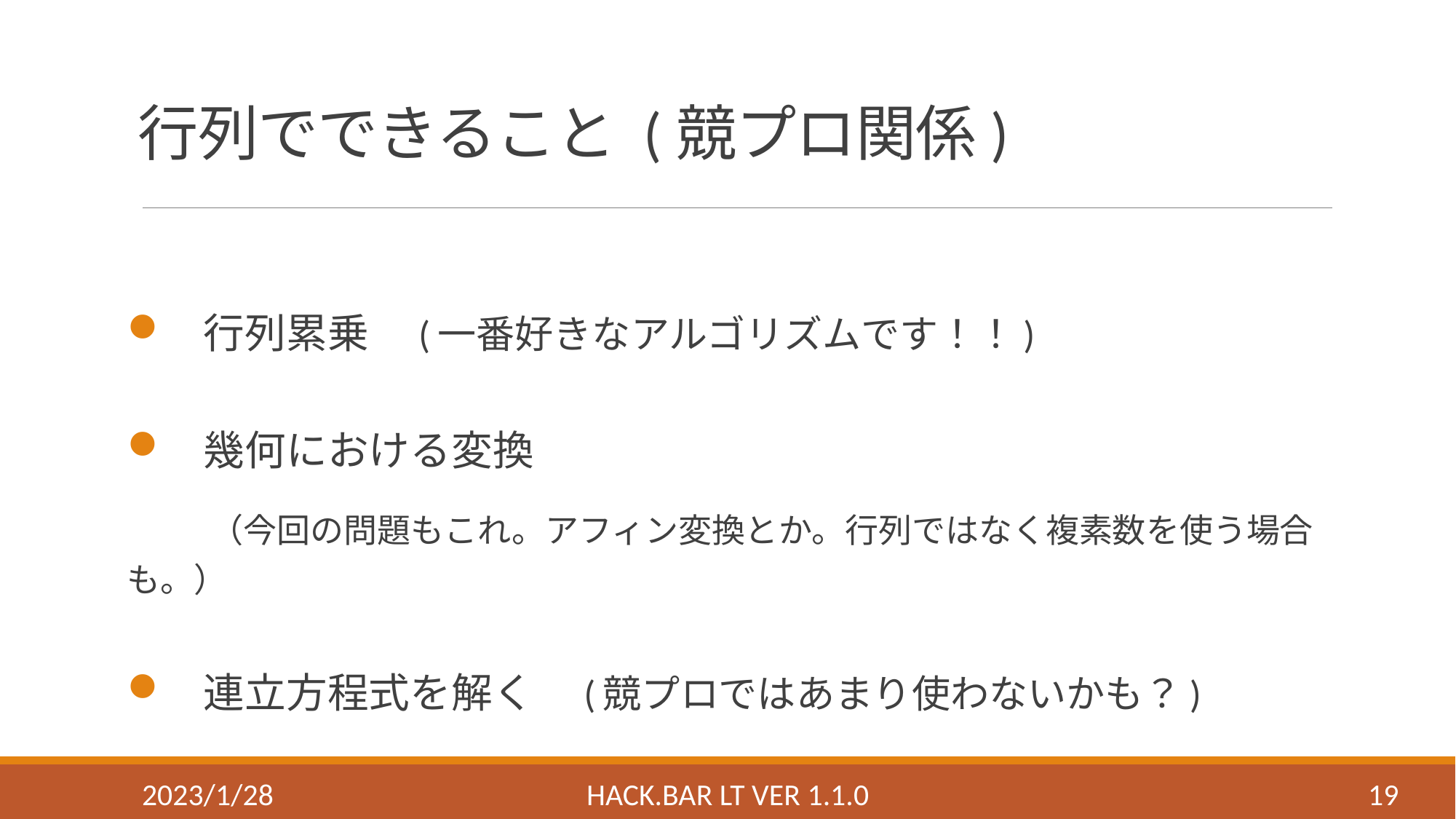

# 行列でできること (競プロ関係)
　行列累乗　(一番好きなアルゴリズムです！！)
　幾何における変換
　　（今回の問題もこれ。アフィン変換とか。行列ではなく複素数を使う場合も。）
　連立方程式を解く　(競プロではあまり使わないかも？)

2023/1/28
Hack.BAR LT ver 1.1.0
19